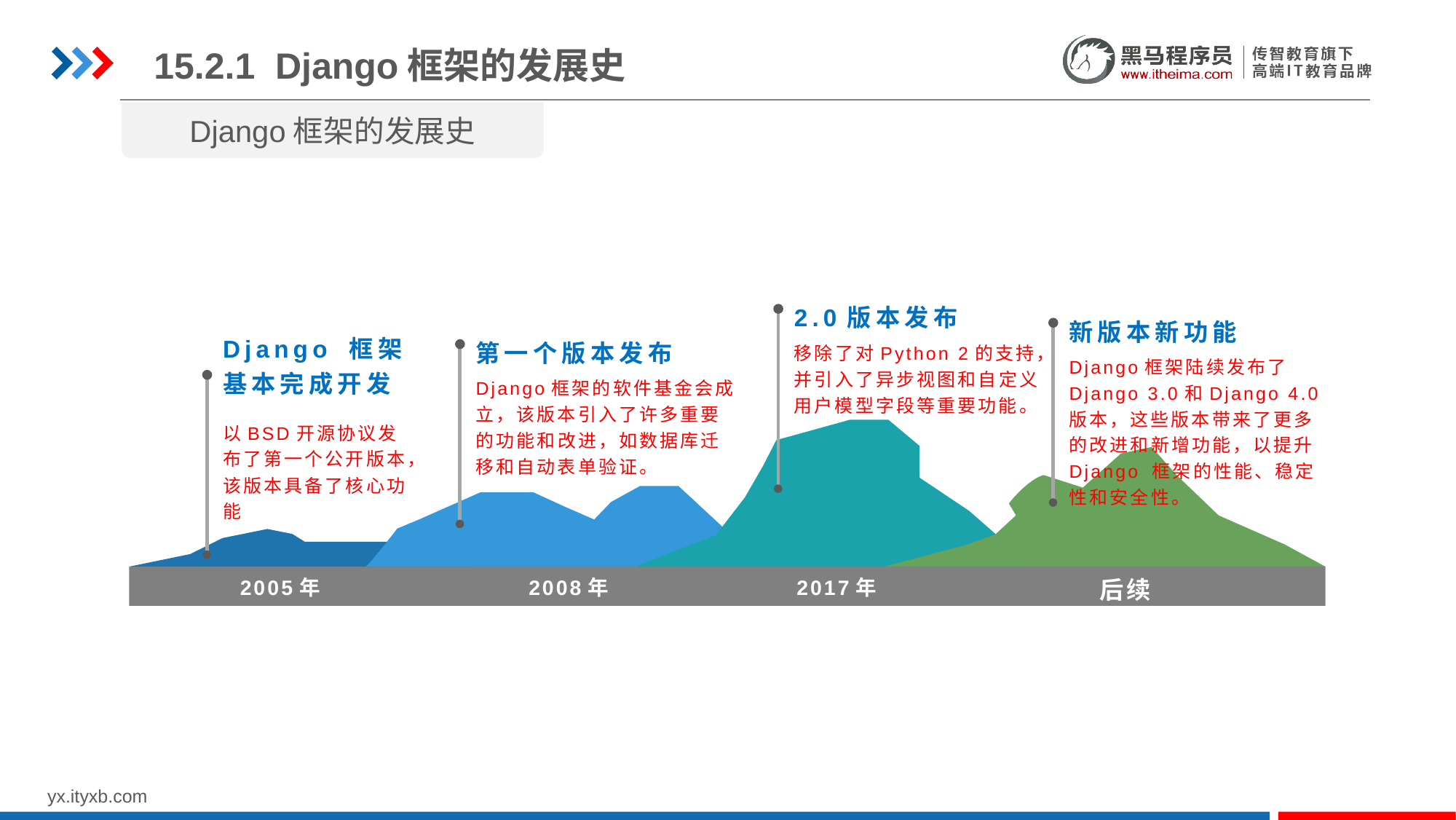

15.2.1  Django框架的发展史

Django框架的发展史
2.0版本发布
新版本新功能

Django 框架基本完成开发
第一个版本发布
移除了对Python 2的支持，并引入了异步视图和自定义用户模型字段等重要功能。

Django框架陆续发布了Django 3.0和Django 4.0版本，这些版本带来了更多的改进和新增功能，以提升 Django 框架的性能、稳定性和安全性。

Django框架的软件基金会成立，该版本引入了许多重要的功能和改进，如数据库迁移和自动表单验证。
以BSD开源协议发布了第一个公开版本，该版本具备了核心功能

2005年
2008年
2017年
后续